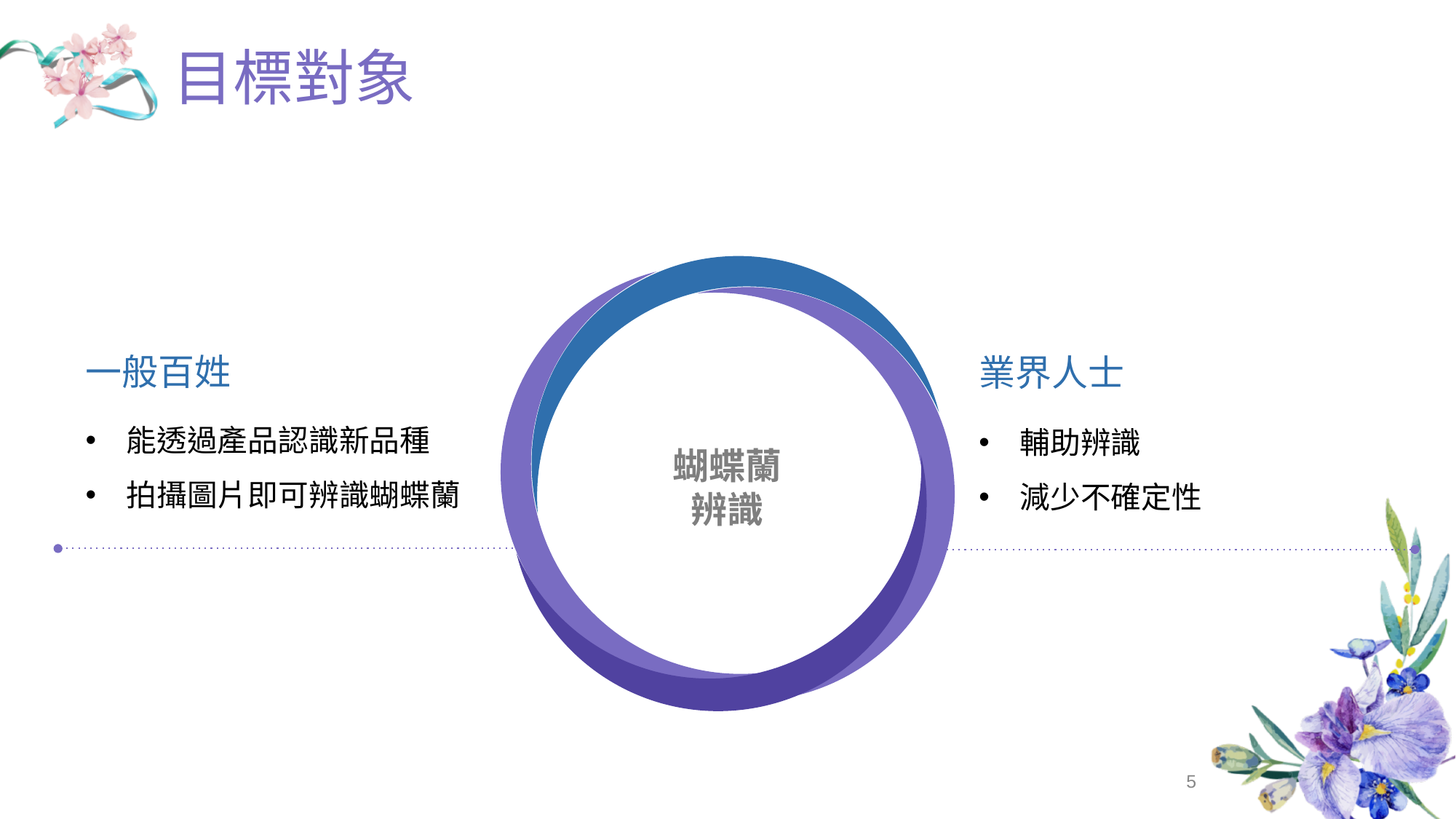

# 目標對象

一般百姓
能透過產品認識新品種
拍攝圖片即可辨識蝴蝶蘭
業界人士
輔助辨識
減少不確定性
蝴蝶蘭
辨識
5